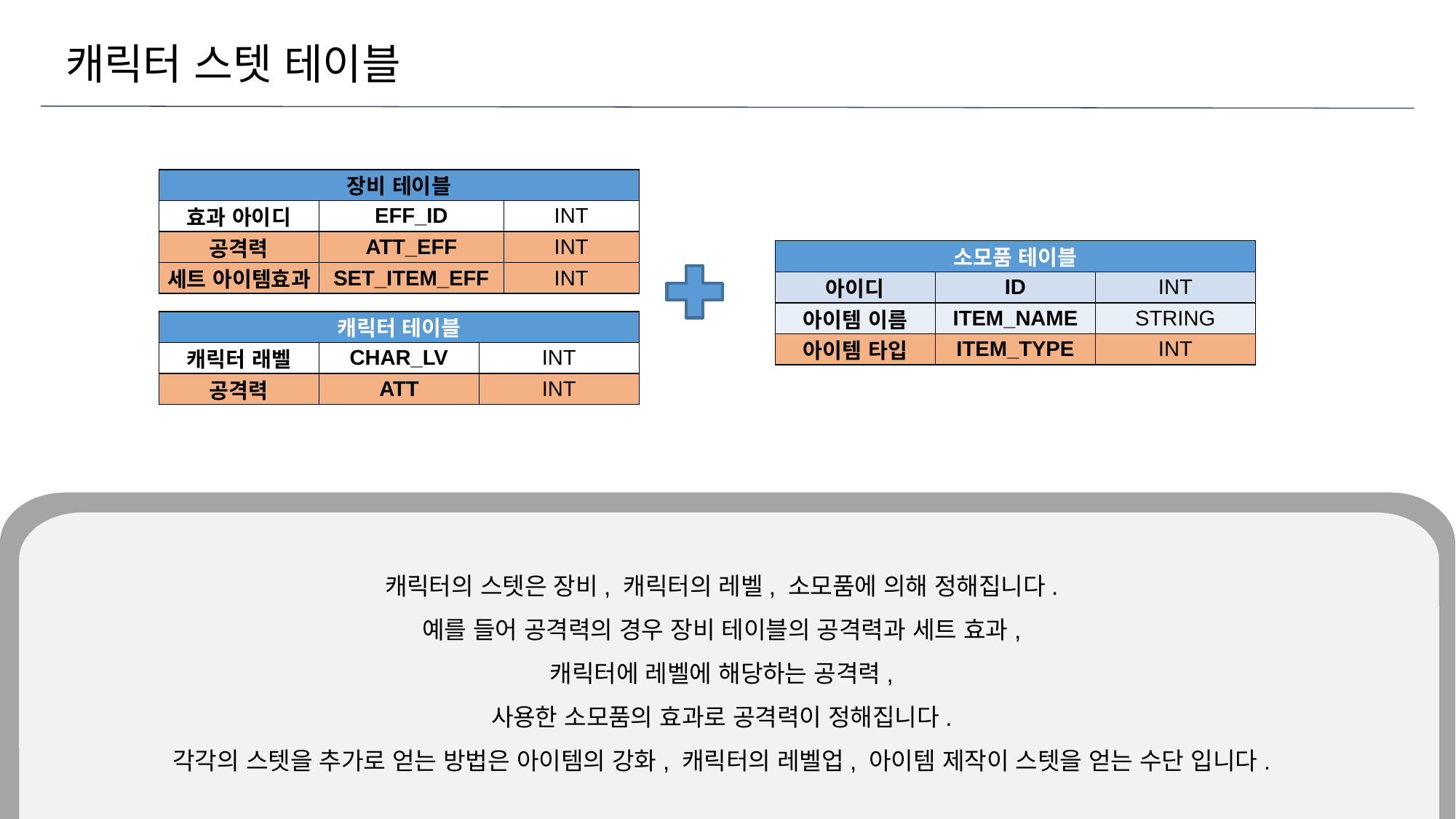

# 캐릭터 스텟 테이블
| 장비 테이블 |  |  |
| --- | --- | --- |
| 효과 아이디 | EFF\_ID | INT |
| 공격력 | ATT\_EFF | INT |
| 세트 아이템효과 | SET\_ITEM\_EFF | INT |
| 소모품 테이블 |  |  |
| --- | --- | --- |
| 아이디 | ID | INT |
| 아이템 이름 | ITEM\_NAME | STRING |
| 아이템 타입 | ITEM\_TYPE | INT |

| 캐릭터 테이블 |  |  |
| --- | --- | --- |
| 캐릭터 래벨 | CHAR\_LV | INT |
| 공격력 | ATT | INT |
캐릭터의 스텟은 장비, 캐릭터의 레벨, 소모품에 의해 정해집니다.
예를 들어 공격력의 경우 장비 테이블의 공격력과 세트 효과,
캐릭터에 레벨에 해당하는 공격력,
사용한 소모품의 효과로 공격력이 정해집니다.
각각의 스텟을 추가로 얻는 방법은 아이템의 강화, 캐릭터의 레벨업, 아이템 제작이 스텟을 얻는 수단 입니다.